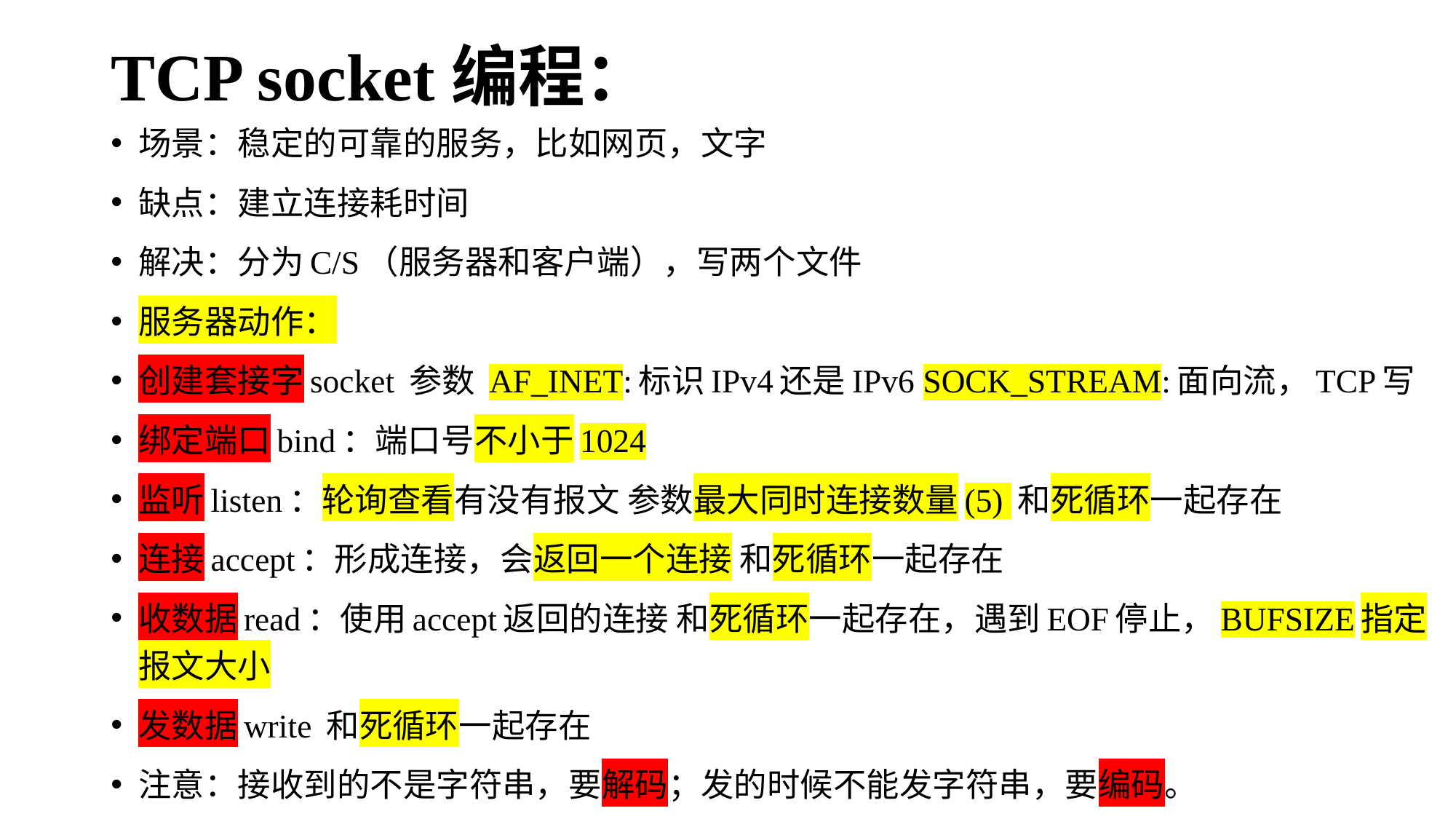

# TCP socket编程：
场景：稳定的可靠的服务，比如网页，文字
缺点：建立连接耗时间
解决：分为C/S（服务器和客户端），写两个文件
服务器动作：
创建套接字socket 参数 AF_INET:标识IPv4还是IPv6 SOCK_STREAM:面向流，TCP写
绑定端口bind：端口号不小于1024
监听listen：轮询查看有没有报文 参数最大同时连接数量(5) 和死循环一起存在
连接accept：形成连接，会返回一个连接 和死循环一起存在
收数据read：使用accept返回的连接 和死循环一起存在，遇到EOF停止，BUFSIZE指定报文大小
发数据write 和死循环一起存在
注意：接收到的不是字符串，要解码；发的时候不能发字符串，要编码。